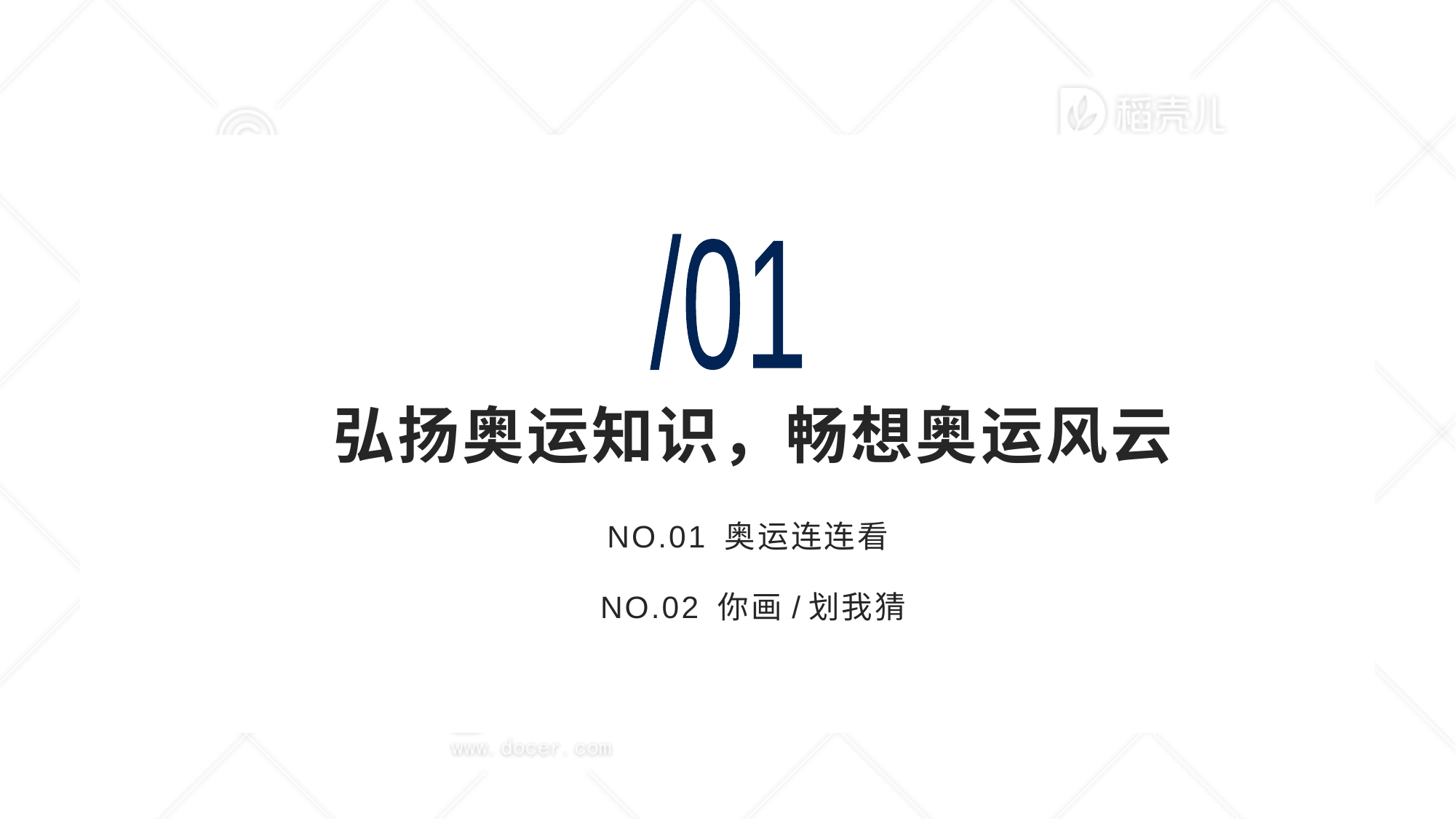

/01
# 弘扬奥运知识，畅想奥运风云
NO.01 奥运连连看
 NO.02 你画/划我猜